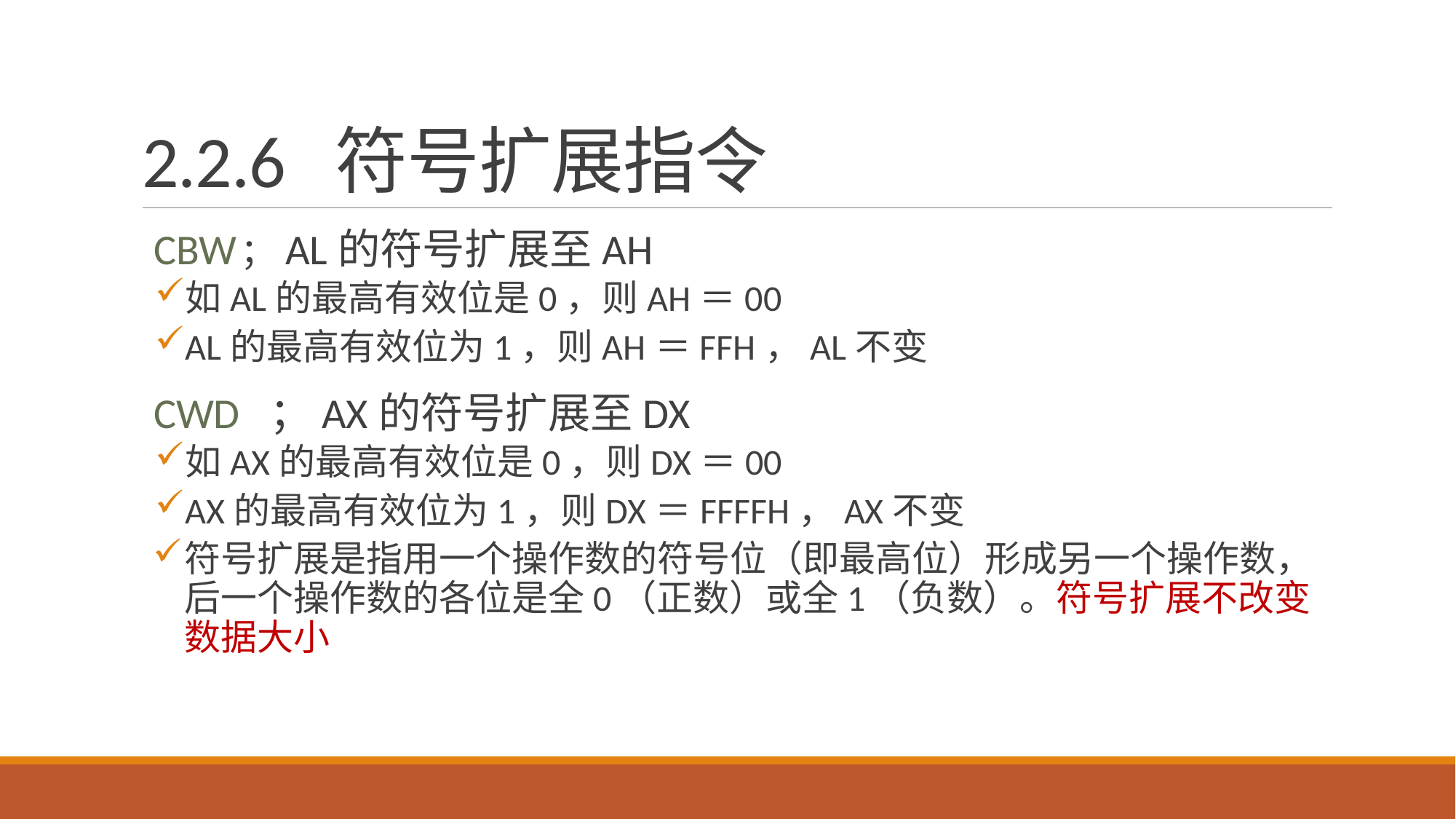

# 2.2.6  符号扩展指令
CBW	；AL的符号扩展至AH
如AL的最高有效位是0，则AH＝00
AL的最高有效位为1，则AH＝FFH，AL不变
CWD  ；AX的符号扩展至DX
如AX的最高有效位是0，则DX＝00
AX的最高有效位为1，则DX＝FFFFH，AX不变
符号扩展是指用一个操作数的符号位（即最高位）形成另一个操作数，后一个操作数的各位是全0（正数）或全1（负数）。符号扩展不改变数据大小